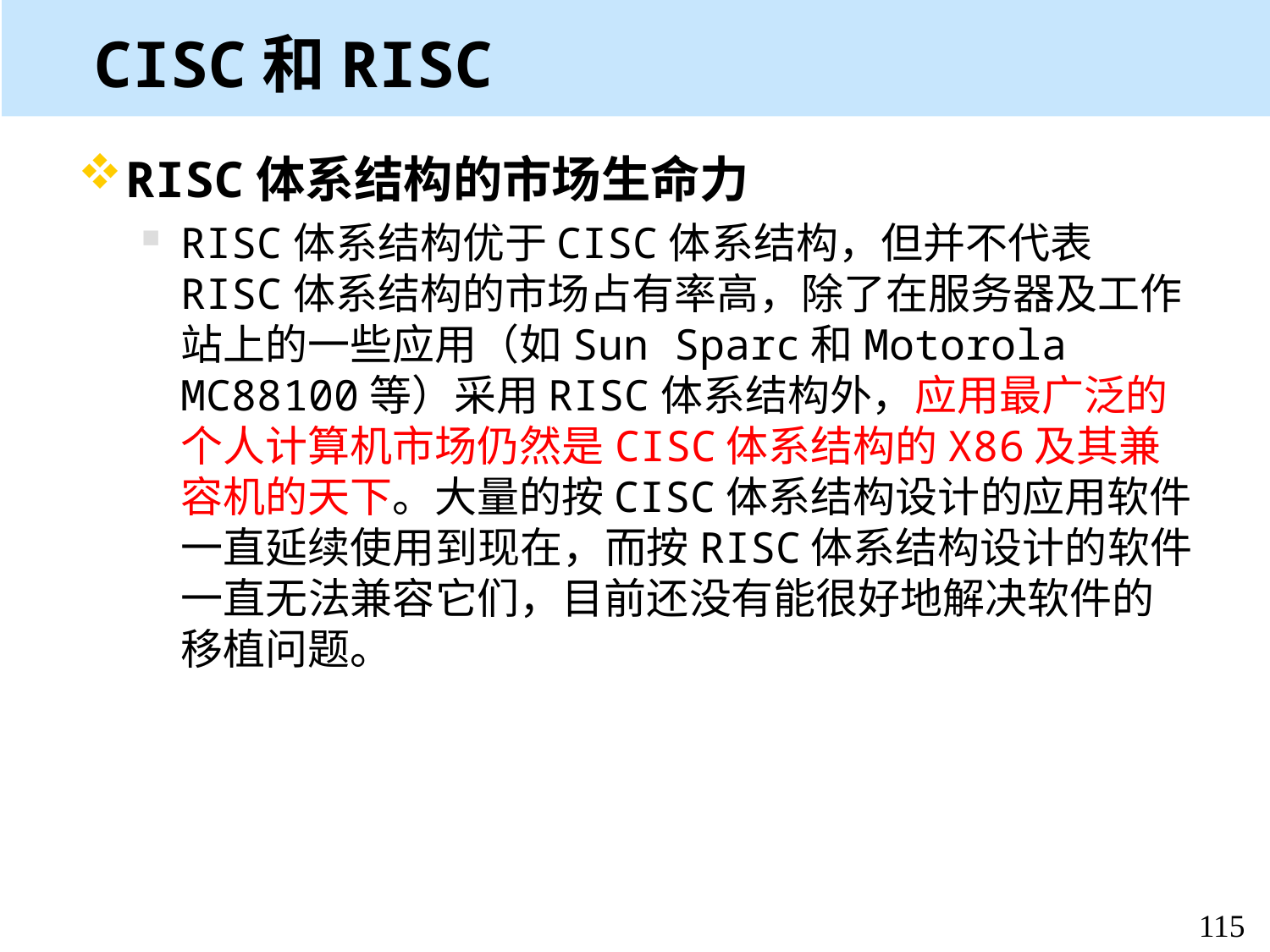

# CISC和RISC
RISC体系结构的市场生命力
RISC体系结构优于CISC体系结构，但并不代表RISC体系结构的市场占有率高，除了在服务器及工作站上的一些应用（如Sun Sparc和Motorola MC88100等）采用RISC体系结构外，应用最广泛的个人计算机市场仍然是CISC体系结构的X86及其兼容机的天下。大量的按CISC体系结构设计的应用软件一直延续使用到现在，而按RISC体系结构设计的软件一直无法兼容它们，目前还没有能很好地解决软件的移植问题。